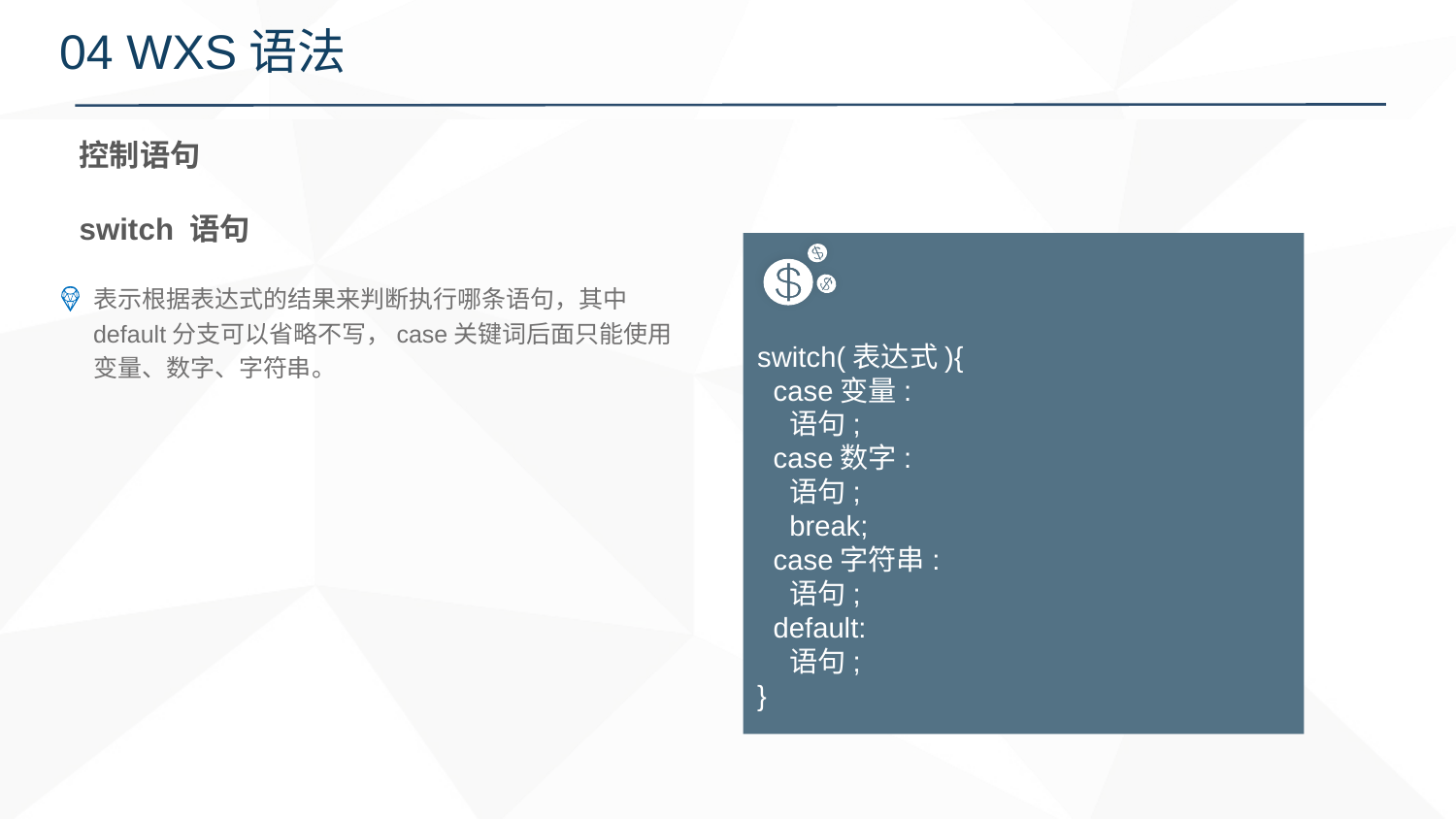

# 04 WXS语法
控制语句
switch 语句

switch(表达式){
  case变量:
    语句;
  case数字:
    语句;
    break;
  case字符串:
    语句;
  default:
    语句;
}
表示根据表达式的结果来判断执行哪条语句，其中default分支可以省略不写，case关键词后面只能使用变量、数字、字符串。